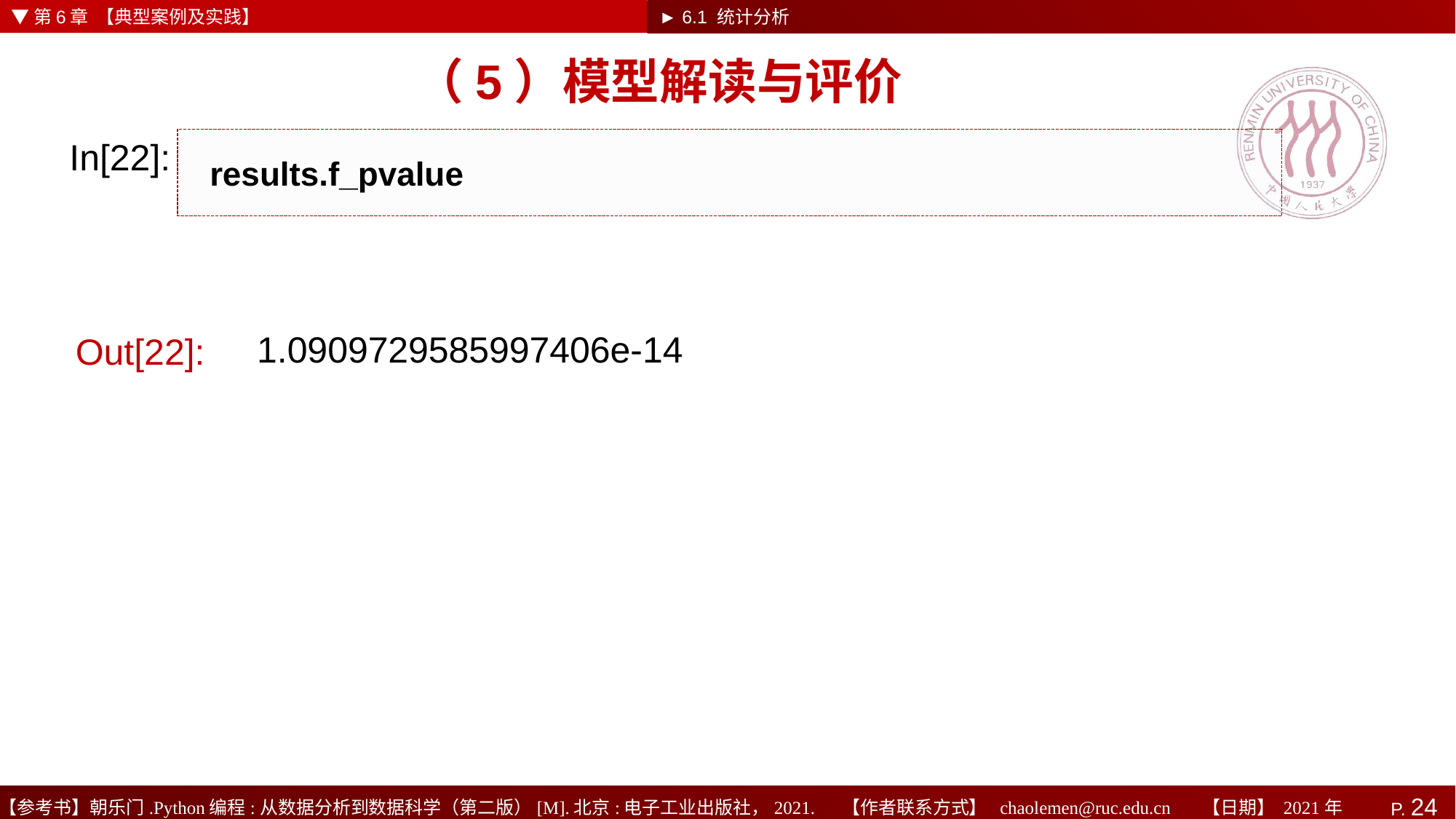

▼第6章  【典型案例及实践】
► 6.1 统计分析
# （5）模型解读与评价
In[22]:
results.f_pvalue
1.0909729585997406e-14
Out[22]: